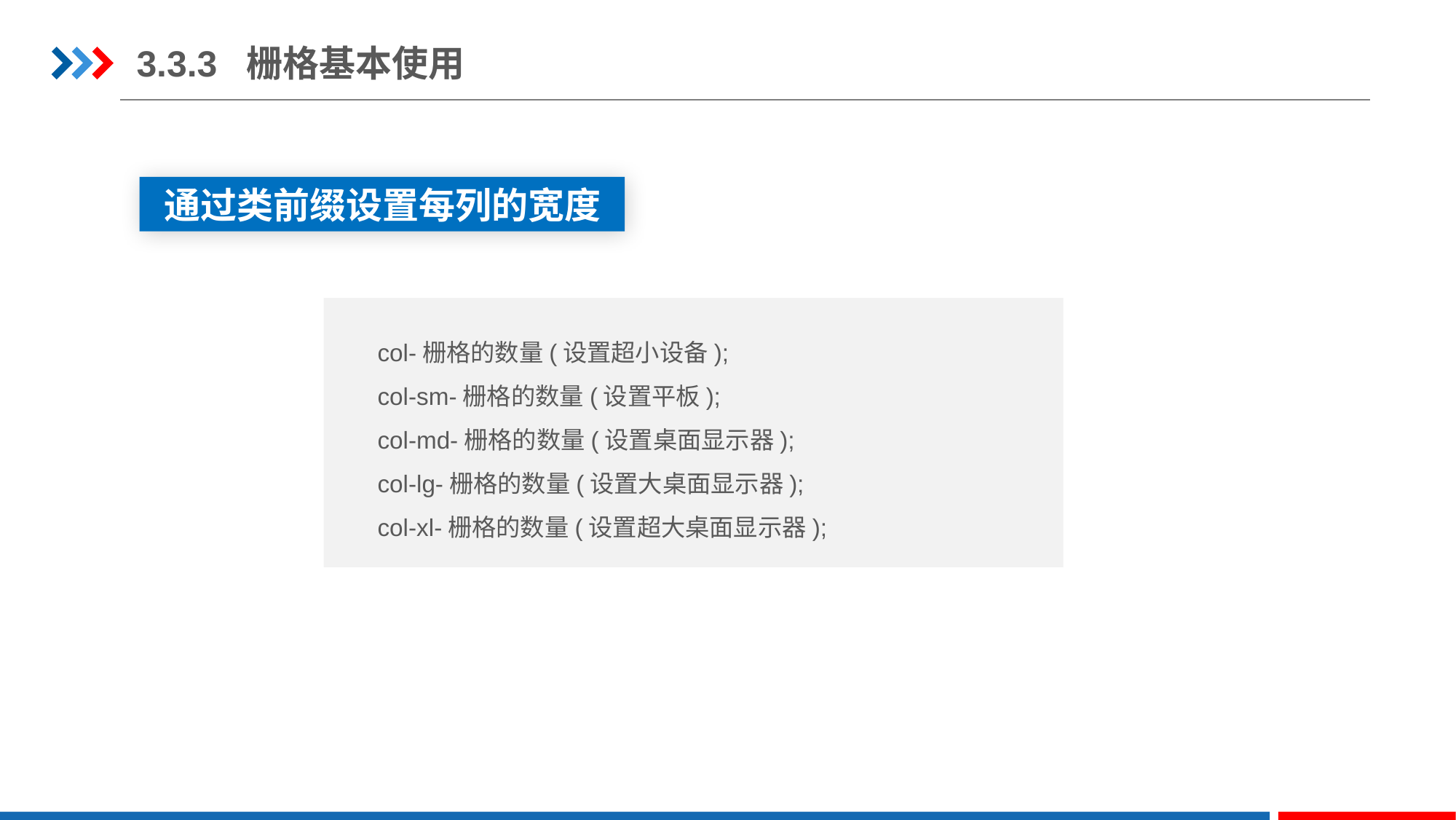

3.3.3  栅格基本使用
通过类前缀设置每列的宽度

col-栅格的数量(设置超小设备);
col-sm-栅格的数量(设置平板);
col-md-栅格的数量(设置桌面显示器);
col-lg-栅格的数量(设置大桌面显示器);
col-xl-栅格的数量(设置超大桌面显示器);